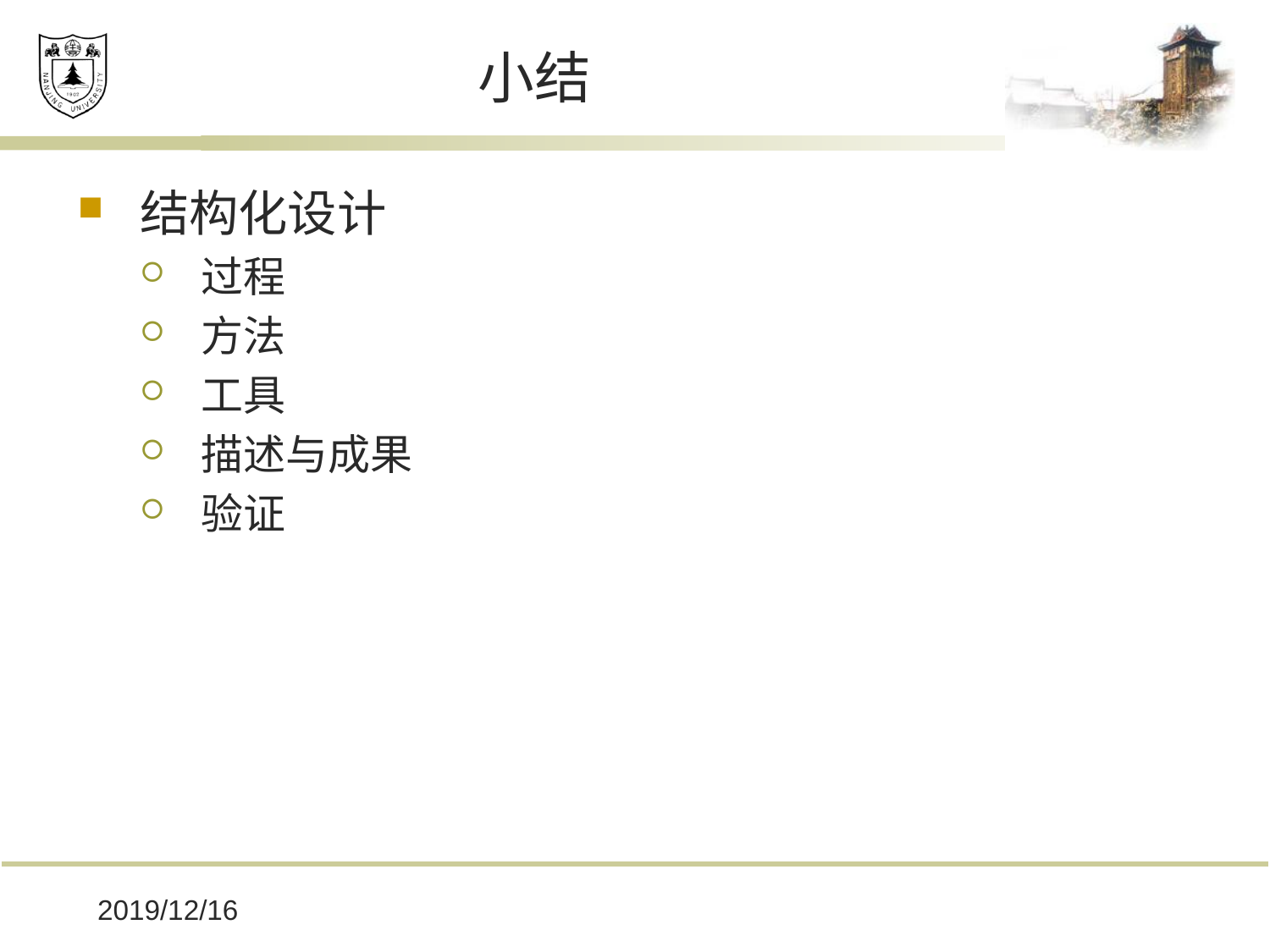

# 小结
结构化设计
过程
方法
工具
描述与成果
验证
2019/12/16